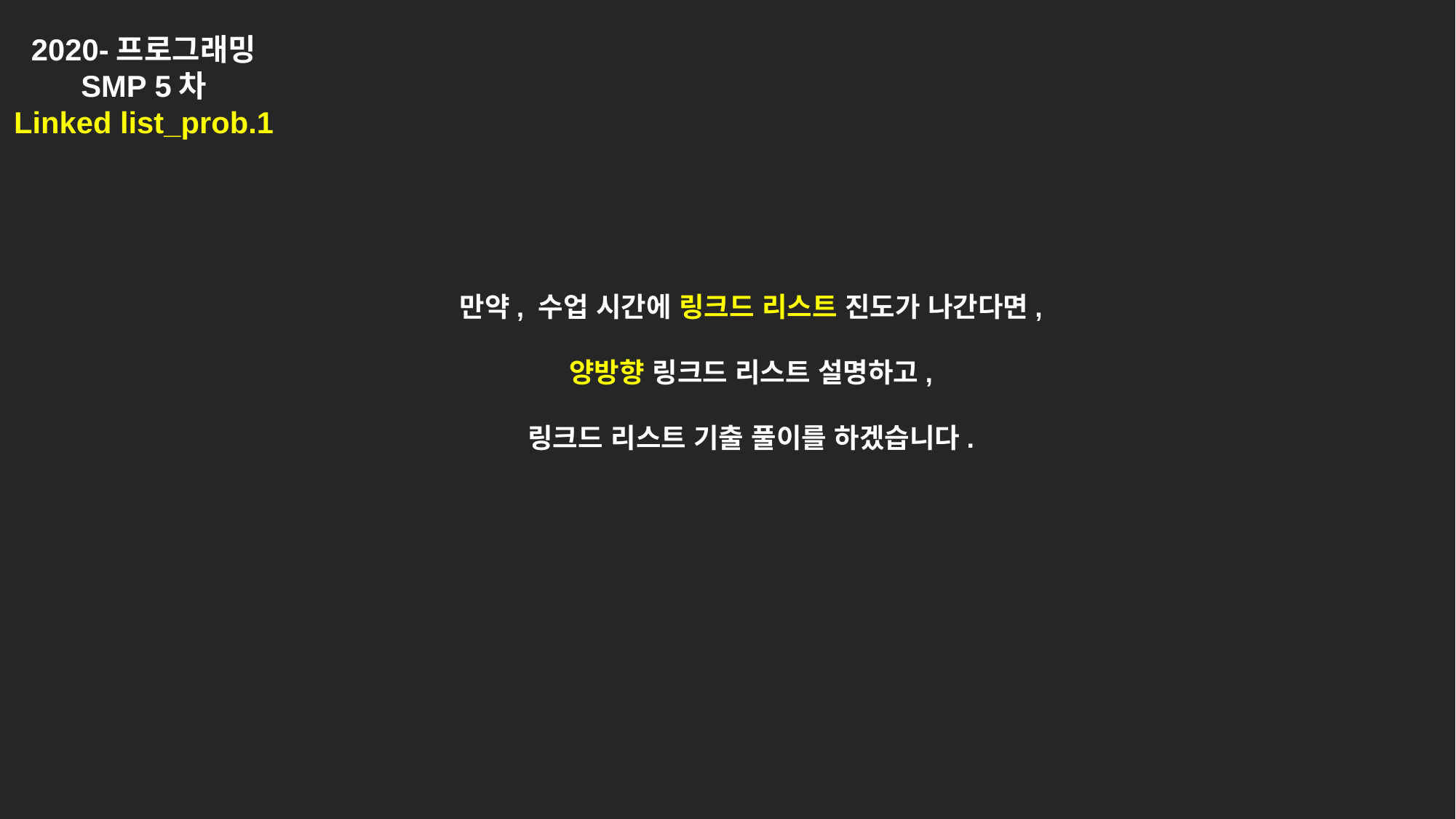

2020-프로그래밍
SMP 5차
Linked list_prob.1
만약, 수업 시간에 링크드 리스트 진도가 나간다면,

양방향 링크드 리스트 설명하고,

링크드 리스트 기출 풀이를 하겠습니다.